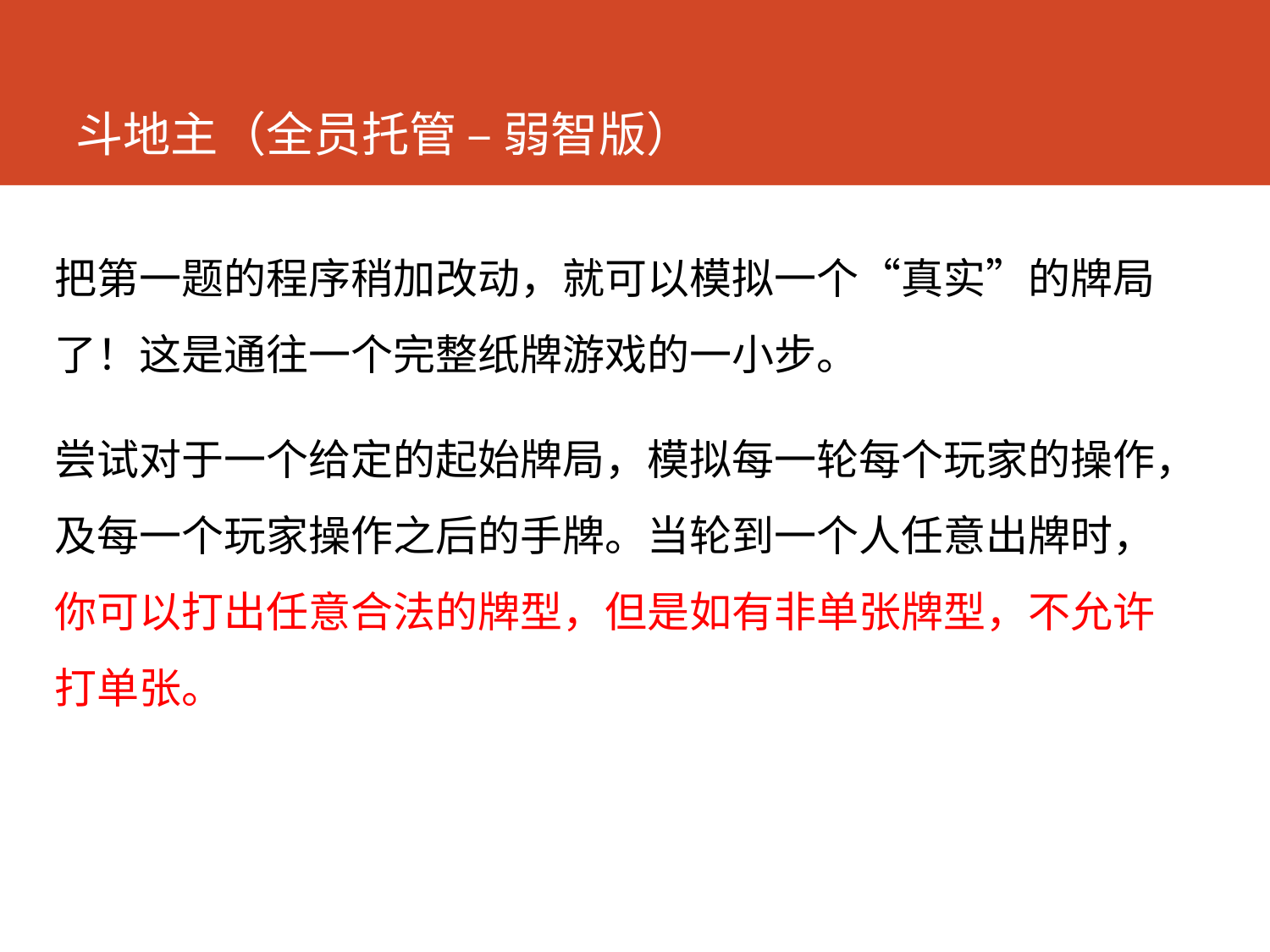

# 斗地主（全员托管 – 弱智版）
把第一题的程序稍加改动，就可以模拟一个“真实”的牌局了！这是通往一个完整纸牌游戏的一小步。
尝试对于一个给定的起始牌局，模拟每一轮每个玩家的操作，及每一个玩家操作之后的手牌。当轮到一个人任意出牌时，你可以打出任意合法的牌型，但是如有非单张牌型，不允许打单张。